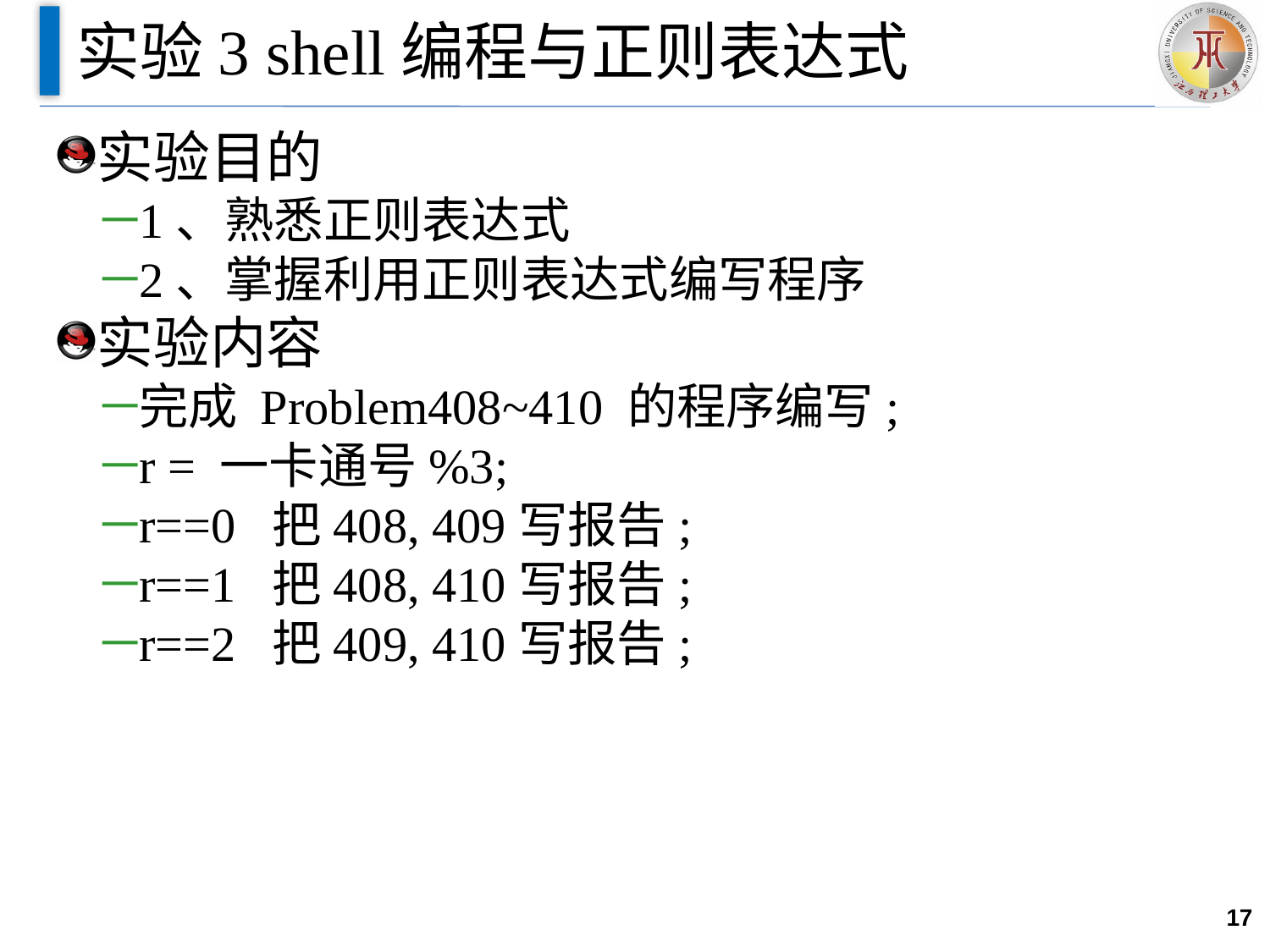

# 实验3 shell编程与正则表达式
实验目的
1、熟悉正则表达式
2、掌握利用正则表达式编写程序
实验内容
完成 Problem408~410 的程序编写;
r = 一卡通号%3;
r==0  把408, 409写报告;
r==1  把408, 410写报告;
r==2  把409, 410写报告;
17